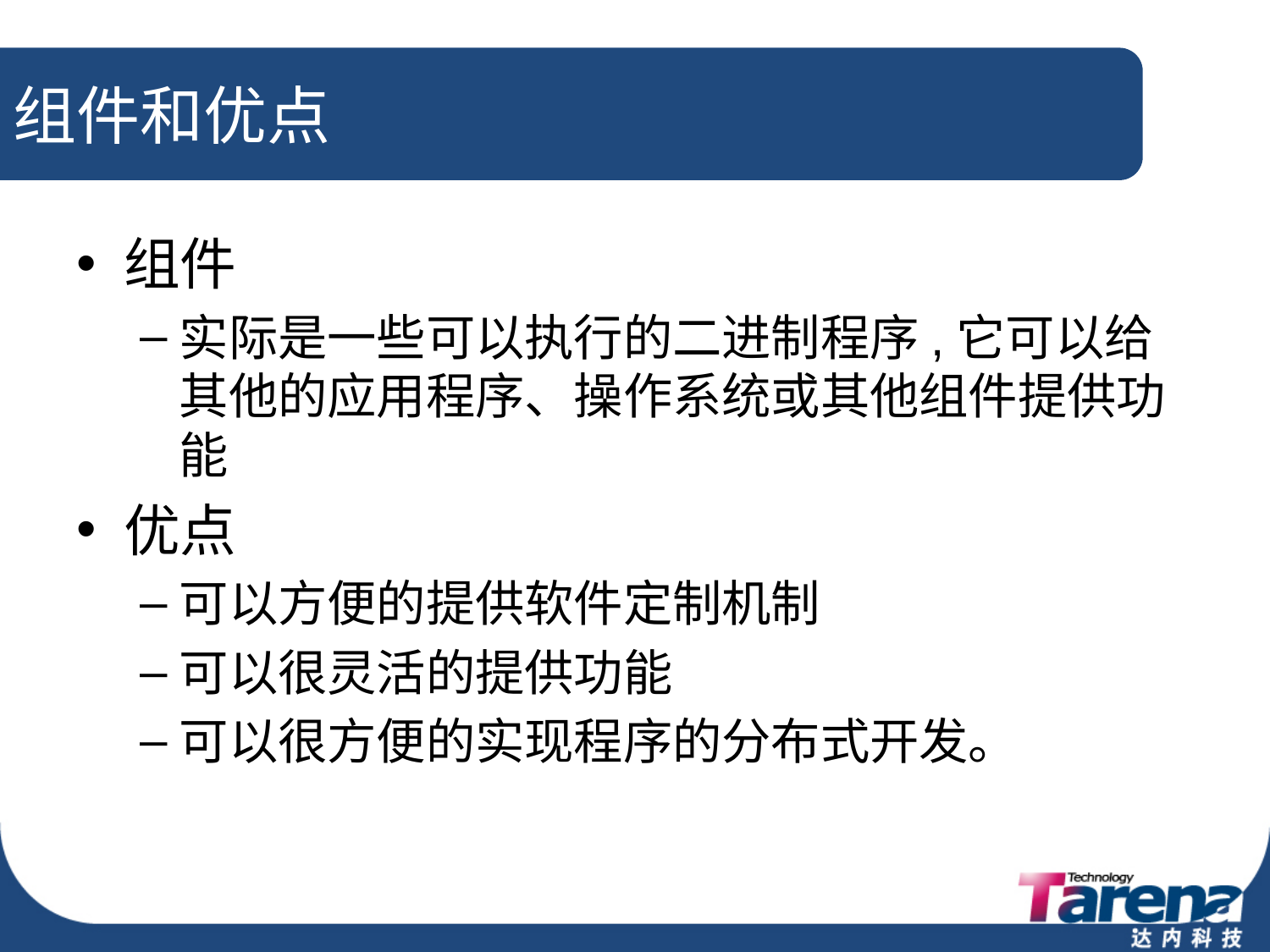

# 组件和优点
组件
实际是一些可以执行的二进制程序,它可以给其他的应用程序、操作系统或其他组件提供功能
优点
可以方便的提供软件定制机制
可以很灵活的提供功能
可以很方便的实现程序的分布式开发。